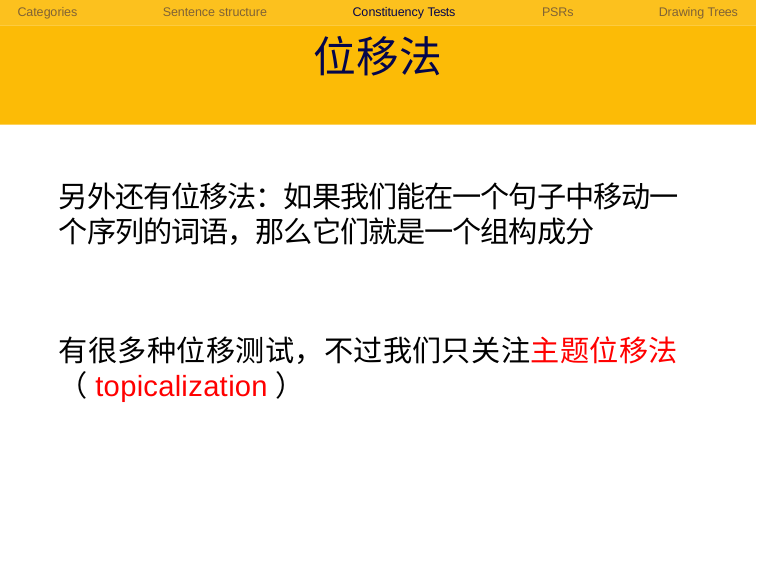

Categories	Sentence structure	Constituency Tests	PSRs	Drawing Trees
# 位移法
另外还有位移法：如果我们能在一个句子中移动一个序列的词语，那么它们就是一个组构成分

有很多种位移测试，不过我们只关注主题位移法（topicalization）